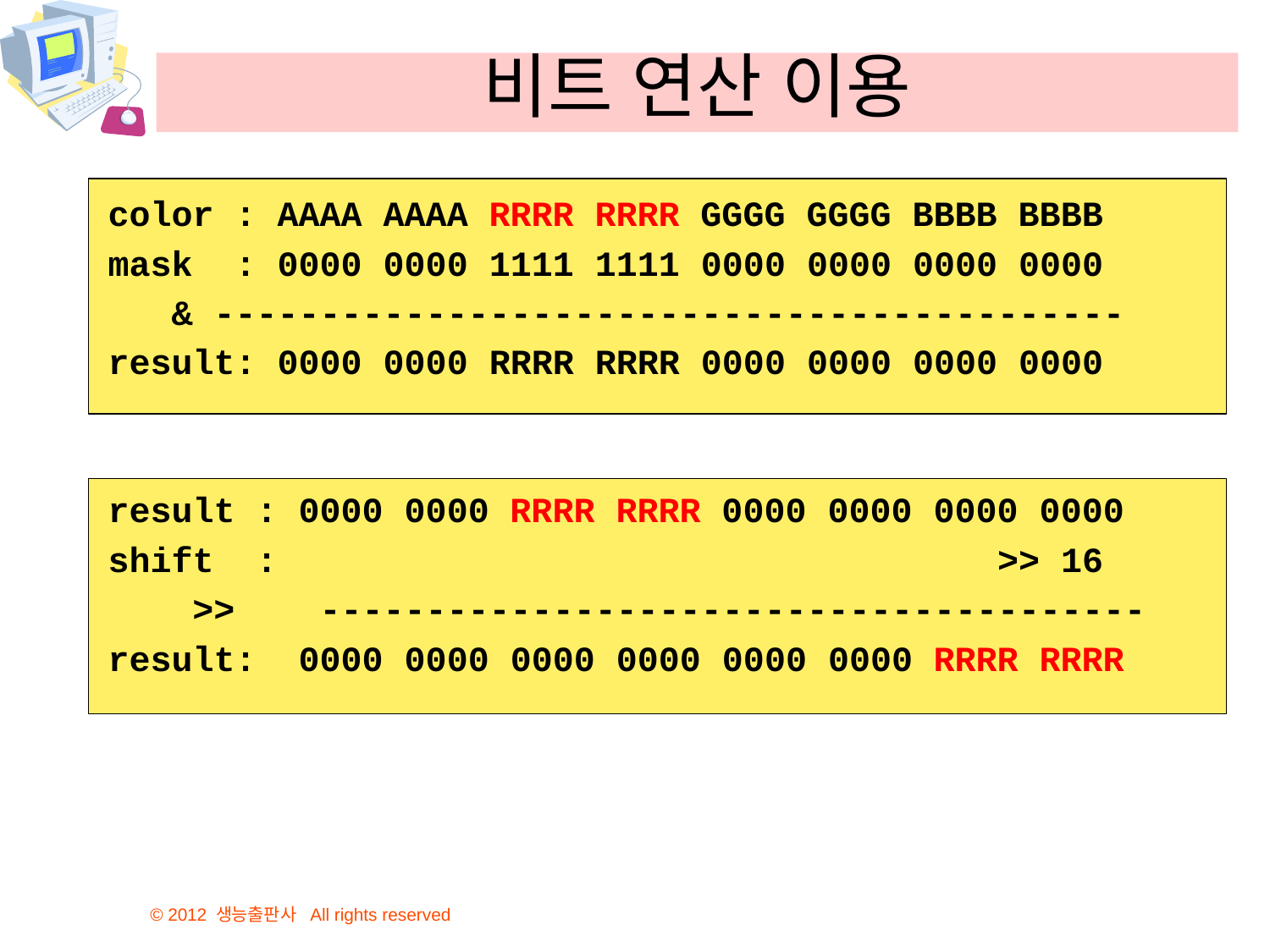

# 비트 연산 이용

color : AAAA AAAA RRRR RRRR GGGG GGGG BBBB BBBB
mask  : 0000 0000 1111 1111 0000 0000 0000 0000
   & -------------------------------------------
result: 0000 0000 RRRR RRRR 0000 0000 0000 0000

result : 0000 0000 RRRR RRRR 0000 0000 0000 0000
shift  :                                  >> 16
    >>    ---------------------------------------
result:  0000 0000 0000 0000 0000 0000 RRRR RRRR